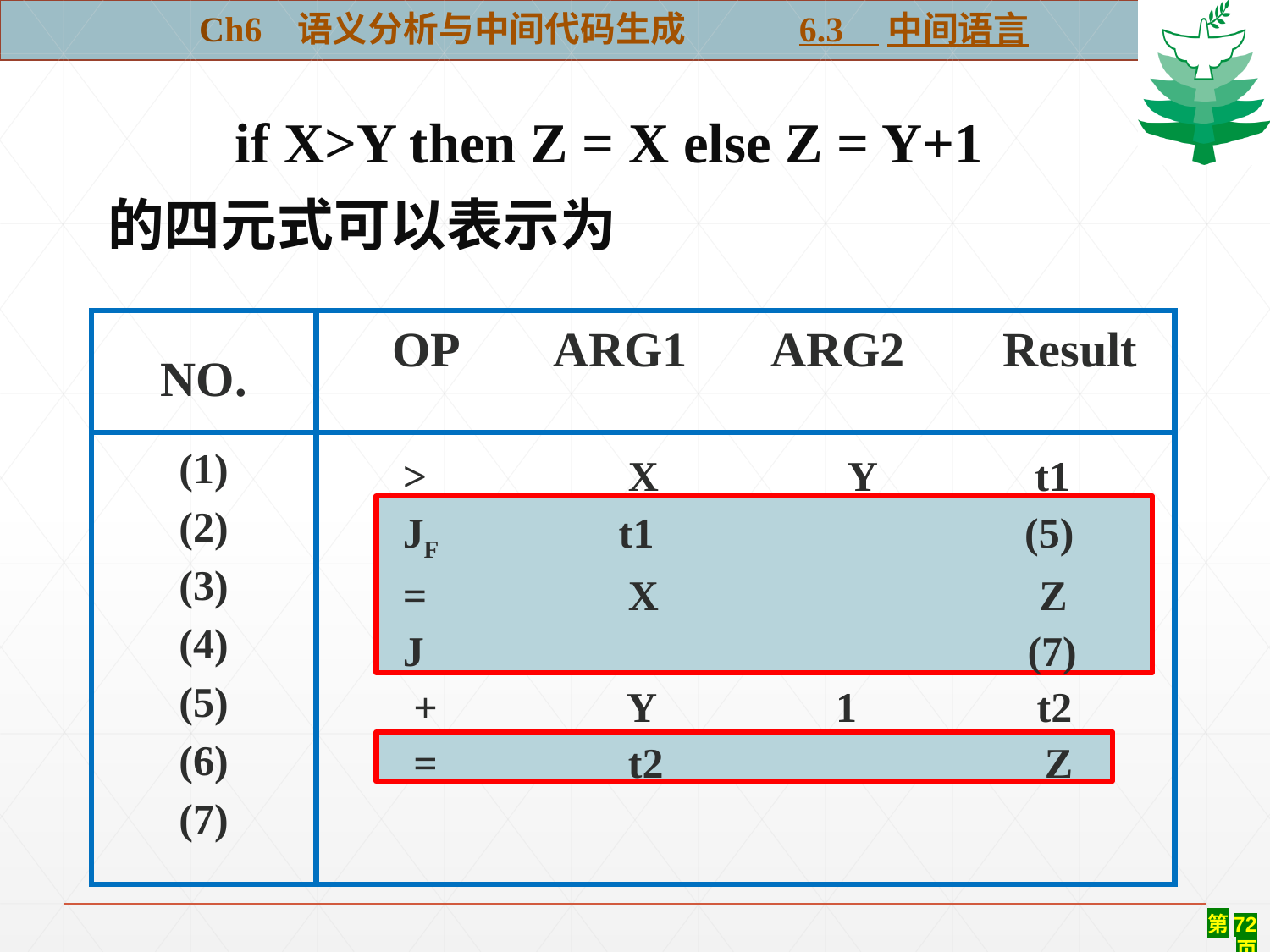

Ch6   语义分析与中间代码生成             6.3    中间语言
#
         if X>Y then Z = X else Z = Y+1
的四元式可以表示为

NO.

      OP        ARG1       ARG2        Result

(1)
(2)
(3)
(4)
(5)
(6)
(7)

>                   X                  Y               t1
JF                 t1                                   (5)
=                   X                                    Z
J                                                         (7)
 +                  Y                 1                 t2
 =                  t2                                    Z